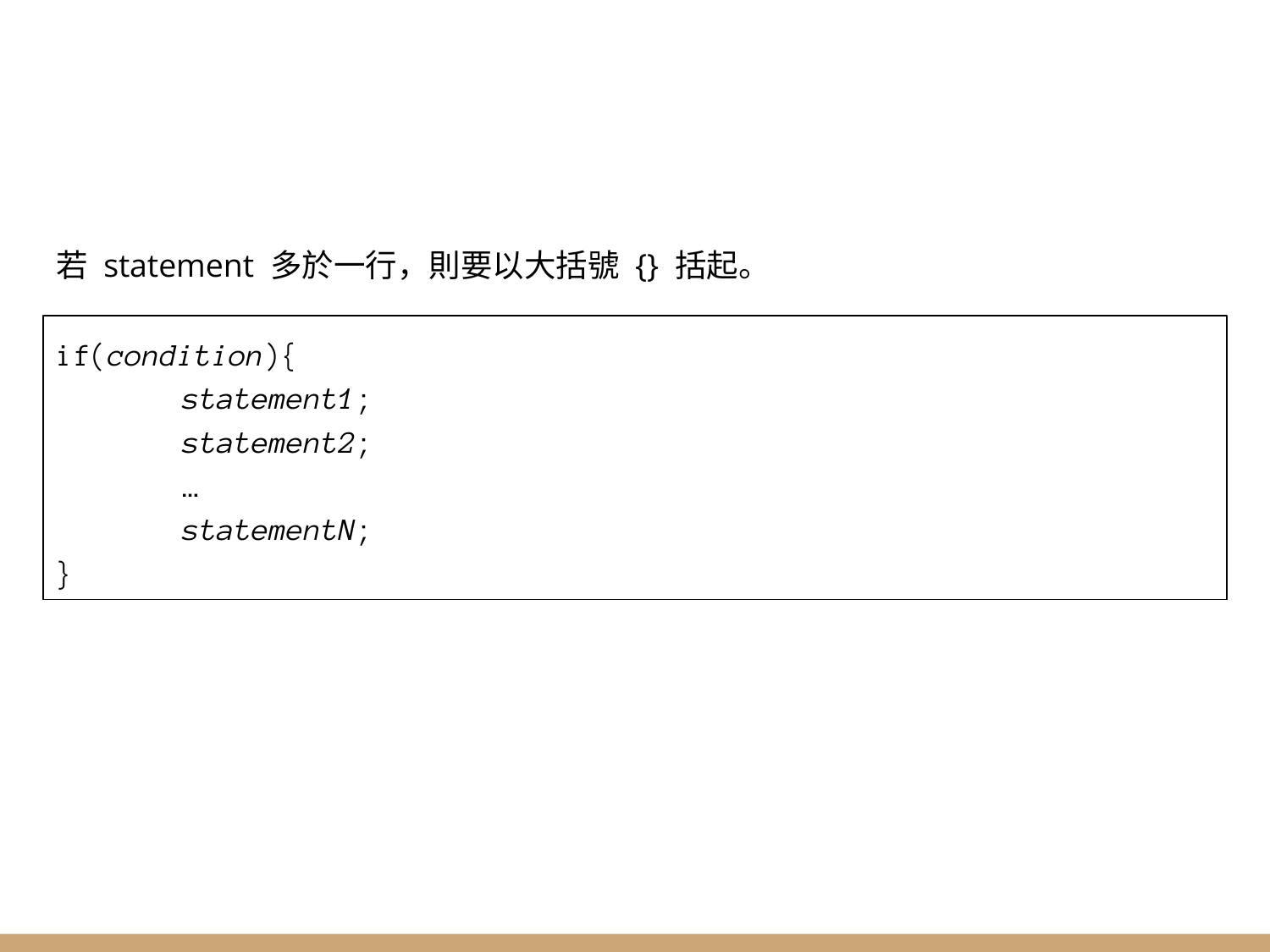

#
若 statement 多於一行，則要以大括號 {} 括起。
if(condition){
	statement1;
	statement2;
	…
	statementN;
}